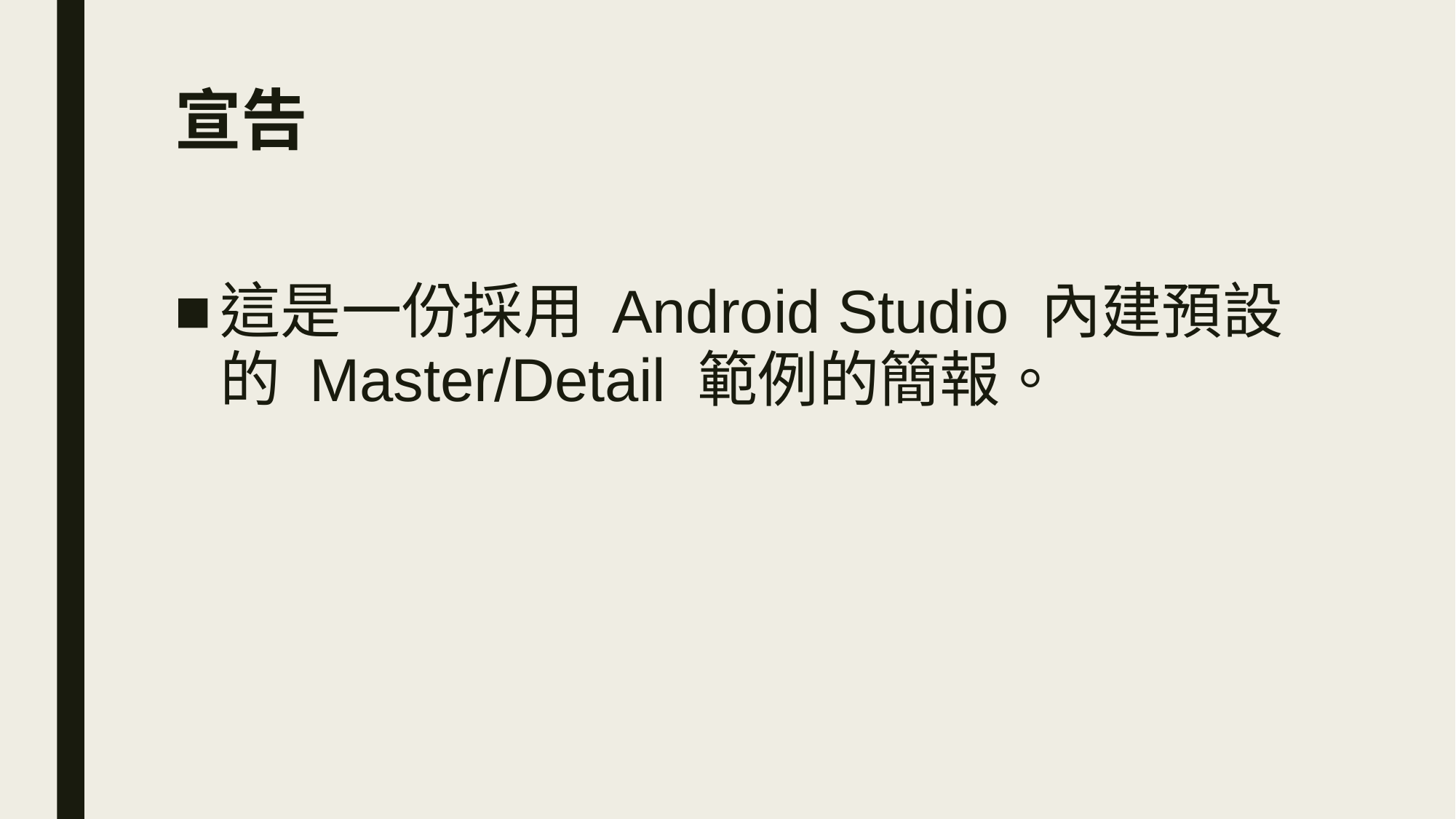

# 宣告
這是一份採用 Android Studio 內建預設的 Master/Detail 範例的簡報。